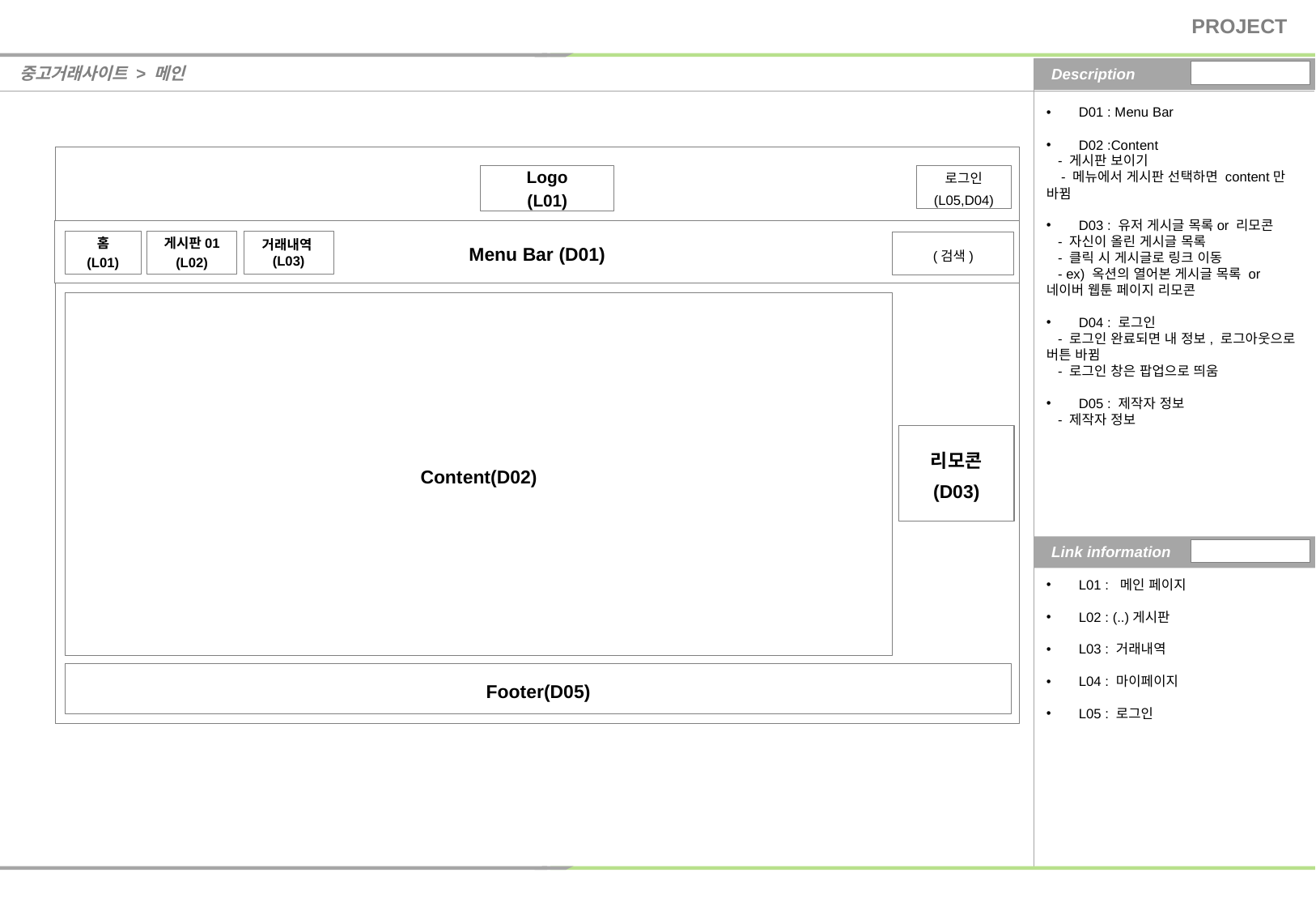

PROJECT

중고거래사이트 > 메인

Description

 D01 : Menu Bar

 D02 :Content
   - 게시판 보이기
   - 메뉴에서 게시판 선택하면 content만 바뀜

 D03 : 유저 게시글 목록or 리모콘
   - 자신이 올린 게시글 목록
   - 클릭 시 게시글로 링크 이동
   - ex) 옥션의 열어본 게시글 목록 or 네이버 웹툰 페이지 리모콘

 D04 : 로그인
   - 로그인 완료되면 내 정보, 로그아웃으로 버튼 바뀜
   - 로그인 창은 팝업으로 띄움

 D05 : 제작자 정보
   - 제작자 정보

Logo
(L01)
로그인
(L05,D04)
Menu Bar (D01)
홈
(L01)
게시판01
(L02)
거래내역(L03)
(검색)
Content(D02)
리모콘
(D03)

Link information

 L01 :  메인 페이지

 L02 : (..)게시판

 L03 : 거래내역

 L04 : 마이페이지

 L05 : 로그인
[메인 기본 UI]
Footer(D05)